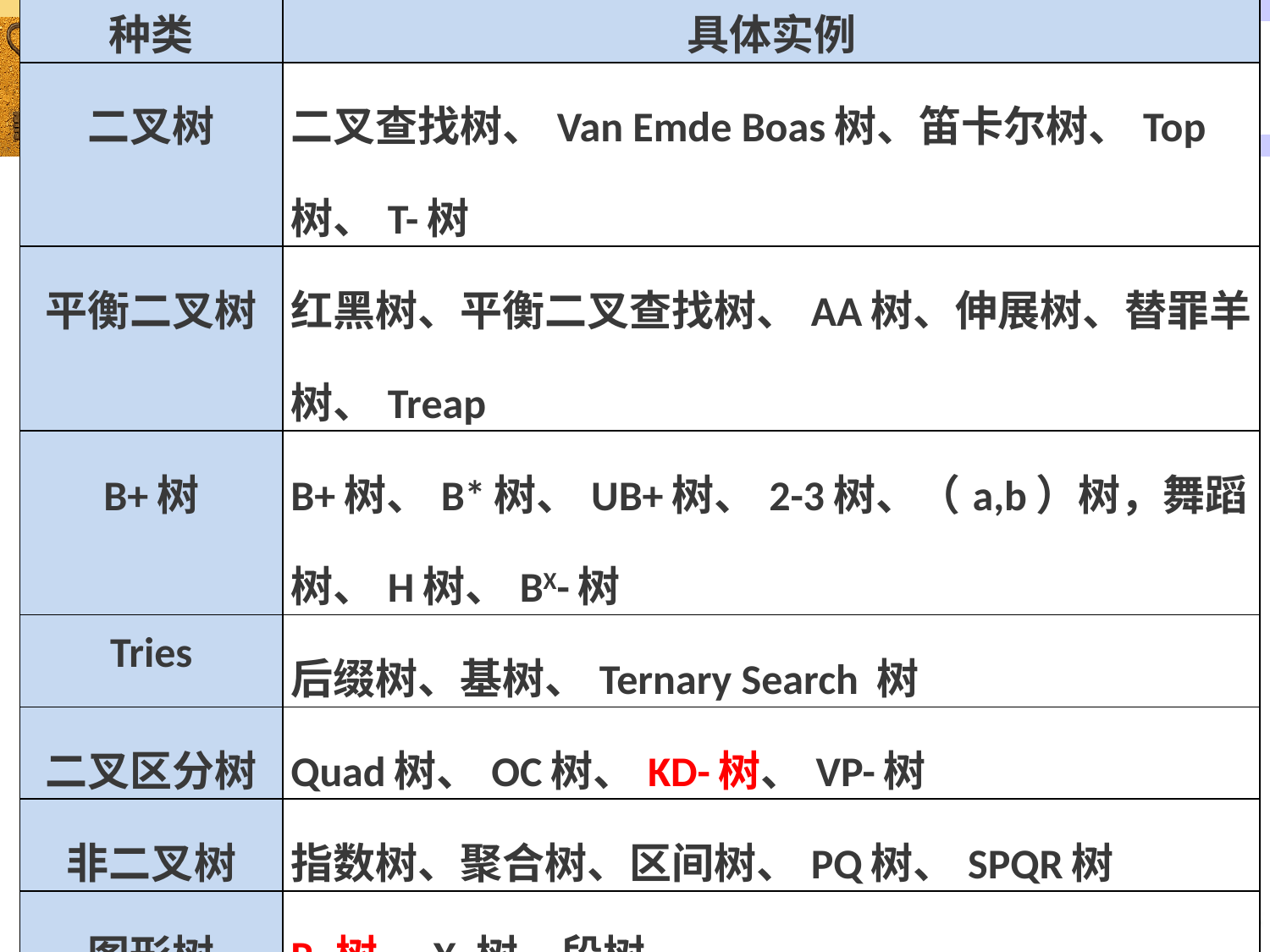

| 种类 | 具体实例 |
| --- | --- |
| 二叉树 | 二叉查找树、Van Emde Boas树、笛卡尔树、Top树、T-树 |
| 平衡二叉树 | 红黑树、平衡二叉查找树、AA树、伸展树、替罪羊树、Treap |
| B+树 | B+树、B\*树、UB+树、2-3树、（a,b）树，舞蹈树、H树、BX-树 |
| Tries | 后缀树、基树、Ternary Search 树 |
| 二叉区分树 | Quad树、OC树、KD-树、VP-树 |
| 非二叉树 | 指数树、聚合树、区间树、PQ树、SPQR树 |
| 图形树 | R-树、X-树、段树 |
| 其他树 | 堆散列树、手指树、度量树、覆盖树、BK树、双链树、最小期望树 |
180